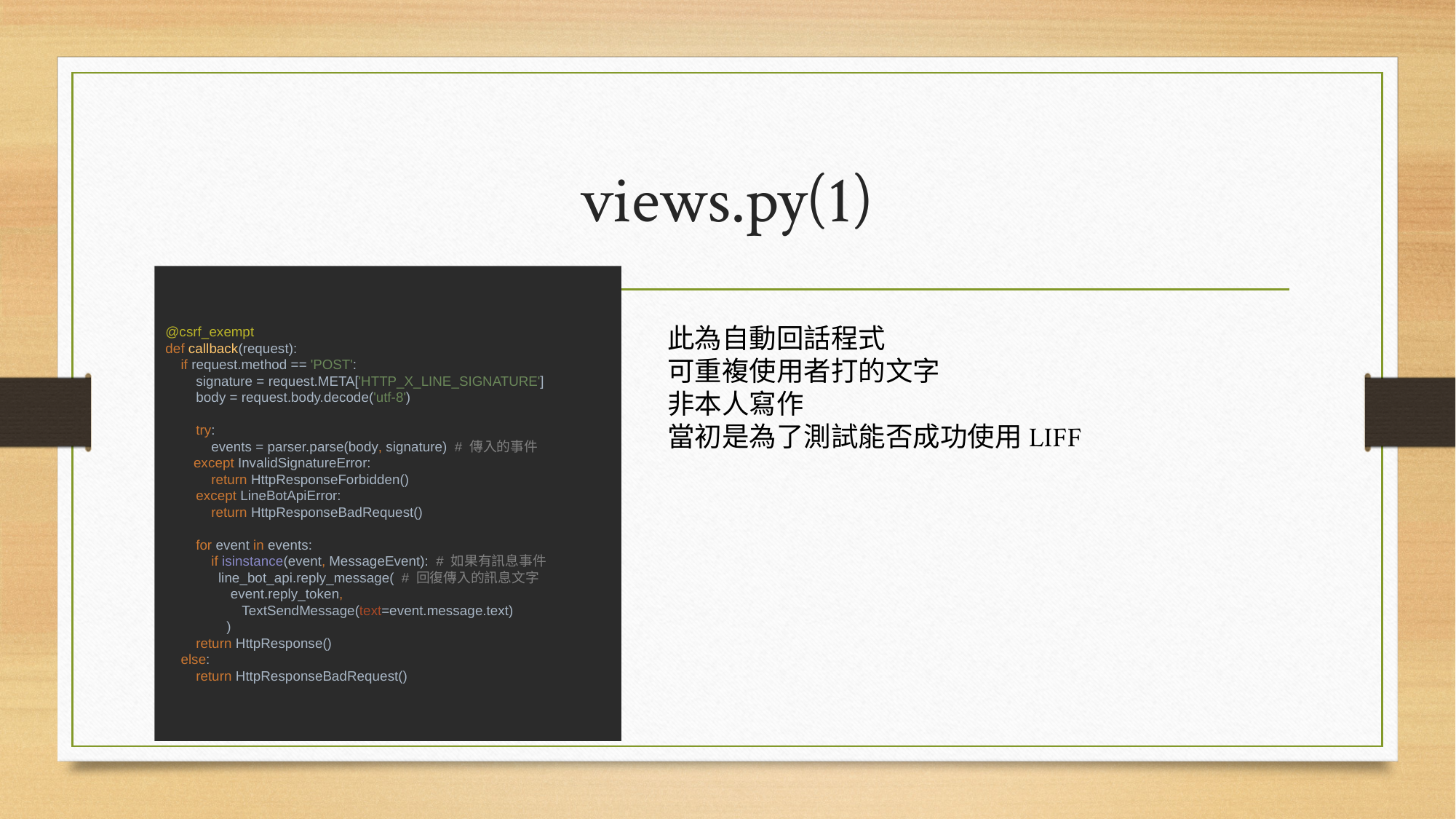

# views.py(1)
此為自動回話程式
可重複使用者打的文字
非本人寫作
當初是為了測試能否成功使用LIFF
@csrf_exempt
def callback(request):
    if request.method == 'POST':
        signature = request.META['HTTP_X_LINE_SIGNATURE']
        body = request.body.decode('utf-8')
        try:
            events = parser.parse(body, signature)  # 傳入的事件
        except InvalidSignatureError:
            return HttpResponseForbidden()
        except LineBotApiError:
            return HttpResponseBadRequest()
        for event in events:
            if isinstance(event, MessageEvent):  # 如果有訊息事件
                line_bot_api.reply_message(  # 回復傳入的訊息文字
                    event.reply_token,
                    TextSendMessage(text=event.message.text)
                )
        return HttpResponse()
    else:
        return HttpResponseBadRequest()